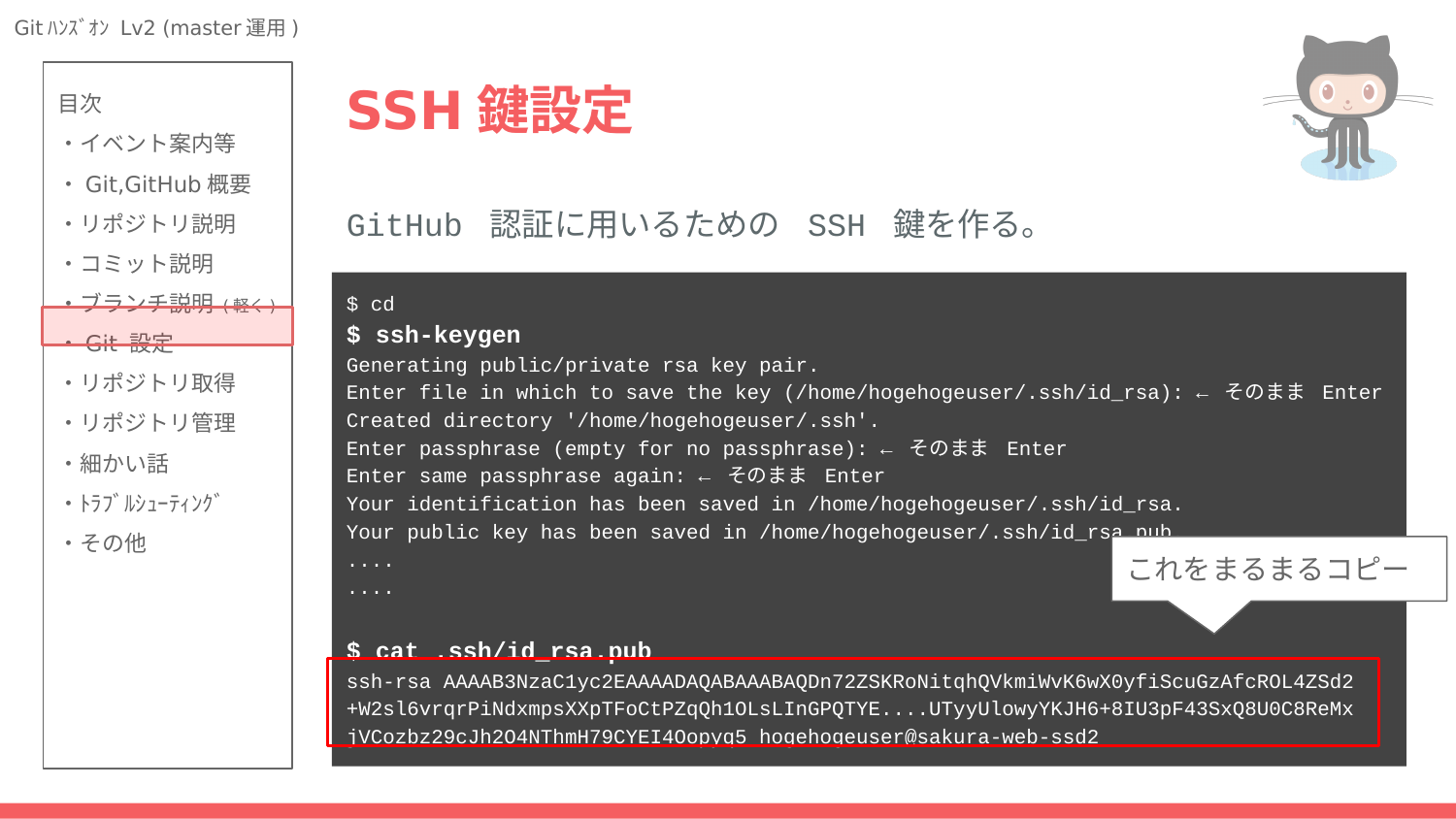

# SSH鍵設定
GitHub 認証に用いるための SSH 鍵を作る。
$ cd
$ ssh-keygen
Generating public/private rsa key pair.
Enter file in which to save the key (/home/hogehogeuser/.ssh/id_rsa): ← そのまま Enter
Created directory '/home/hogehogeuser/.ssh'.
Enter passphrase (empty for no passphrase): ← そのまま Enter
Enter same passphrase again: ← そのまま Enter
Your identification has been saved in /home/hogehogeuser/.ssh/id_rsa.
Your public key has been saved in /home/hogehogeuser/.ssh/id_rsa.pub.
....
....
$ cat .ssh/id_rsa.pub
ssh-rsa AAAAB3NzaC1yc2EAAAADAQABAAABAQDn72ZSKRoNitqhQVkmiWvK6wX0yfiScuGzAfcROL4ZSd2
+W2sl6vrqrPiNdxmpsXXpTFoCtPZqQh1OLsLInGPQTYE....UTyyUlowyYKJH6+8IU3pF43SxQ8U0C8ReMx
jVCozbz29cJh2O4NThmH79CYEI4Oopyq5 hogehogeuser@sakura-web-ssd2

これをまるまるコピー